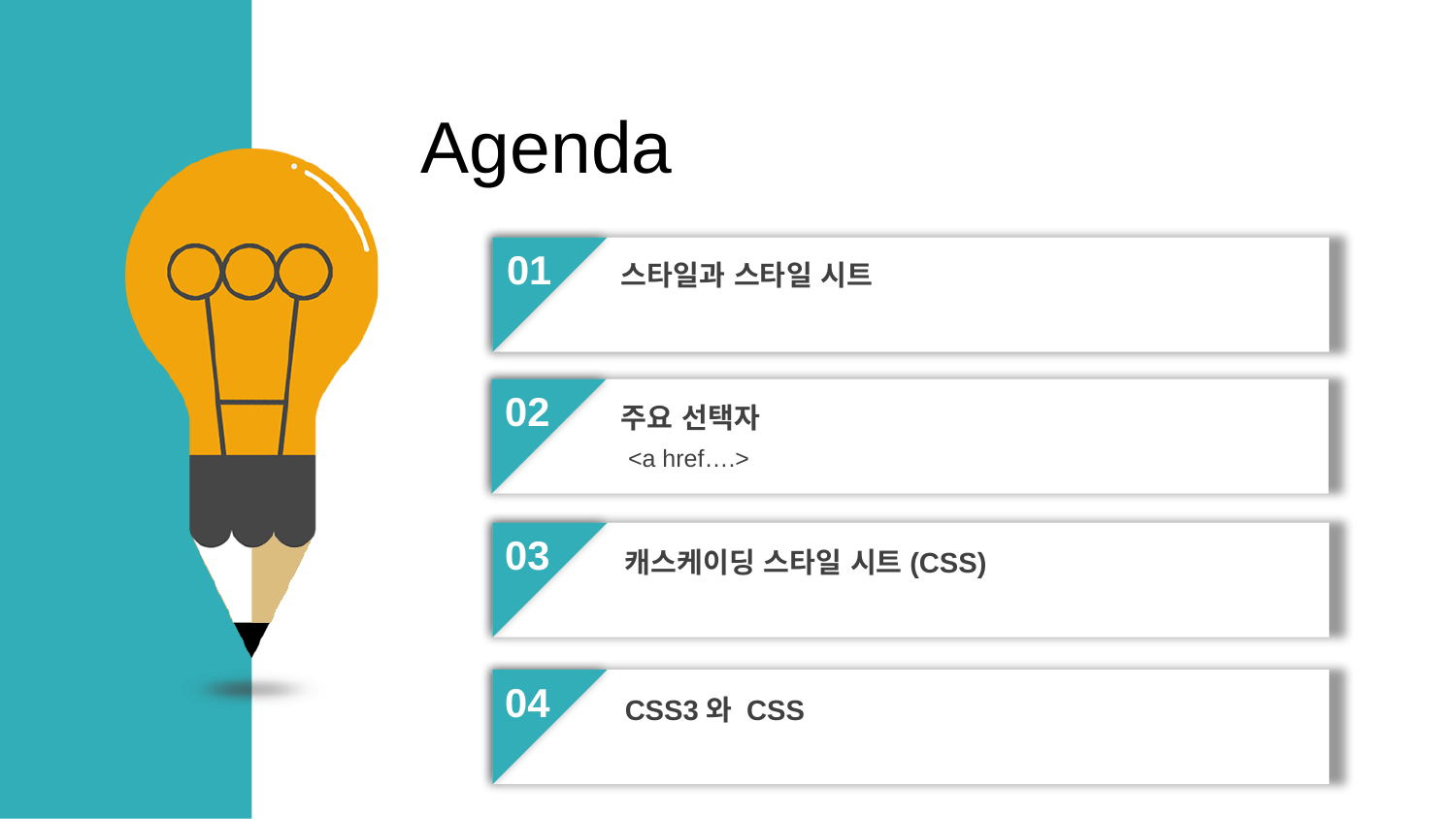

Agenda

01
스타일과 스타일 시트

02

주요 선택자
 <a href….>
03

캐스케이딩 스타일 시트(CSS)

04

0
CSS3와 CSS